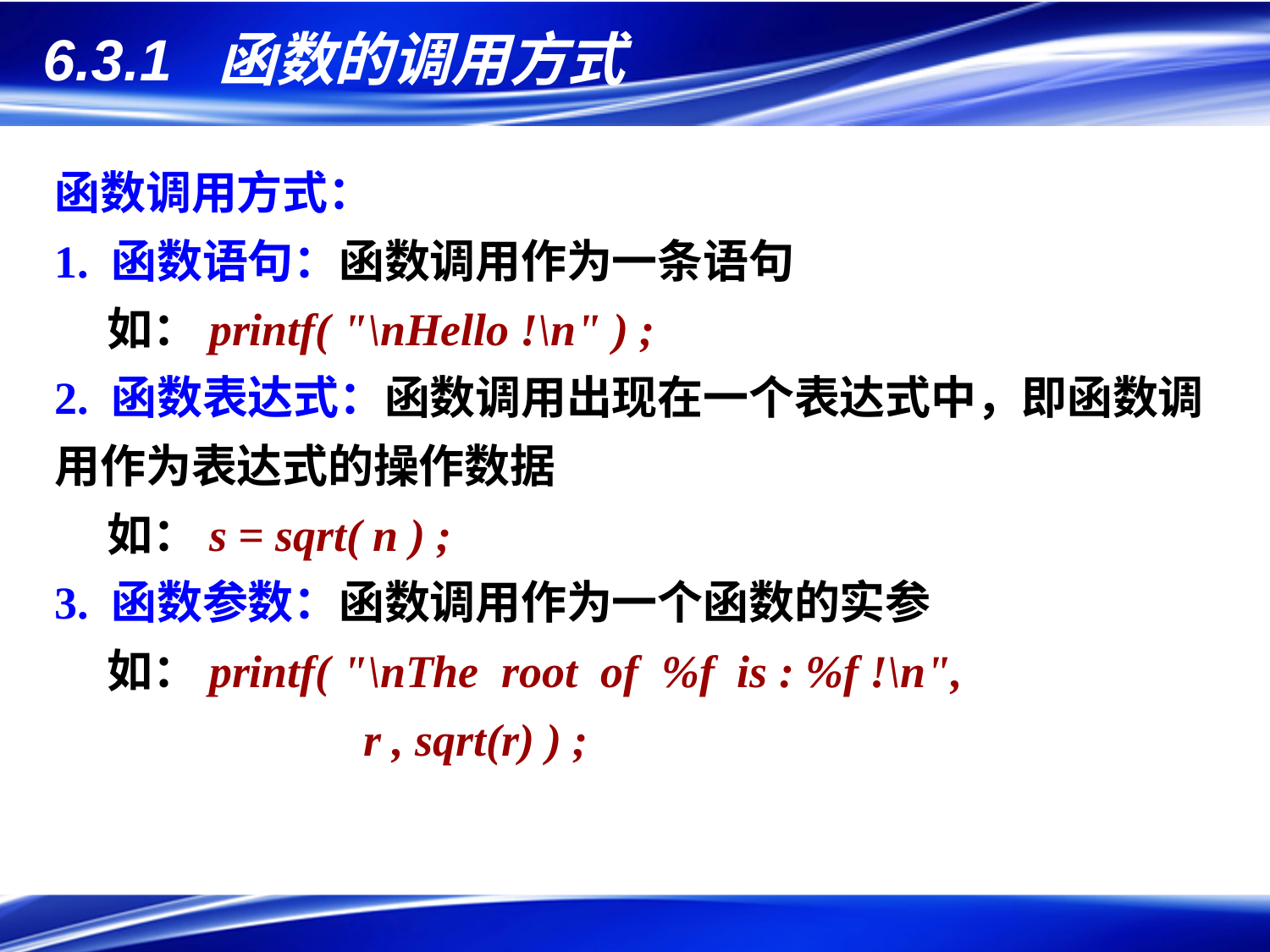

# 6.3.1  函数的调用方式
函数调用方式：
1. 函数语句：函数调用作为一条语句
    如：printf( "\nHello !\n" ) ;
2. 函数表达式：函数调用出现在一个表达式中，即函数调用作为表达式的操作数据
    如：s = sqrt( n ) ;
3. 函数参数：函数调用作为一个函数的实参
    如：printf( "\nThe  root  of  %f  is : %f !\n",
                           r , sqrt(r) ) ;